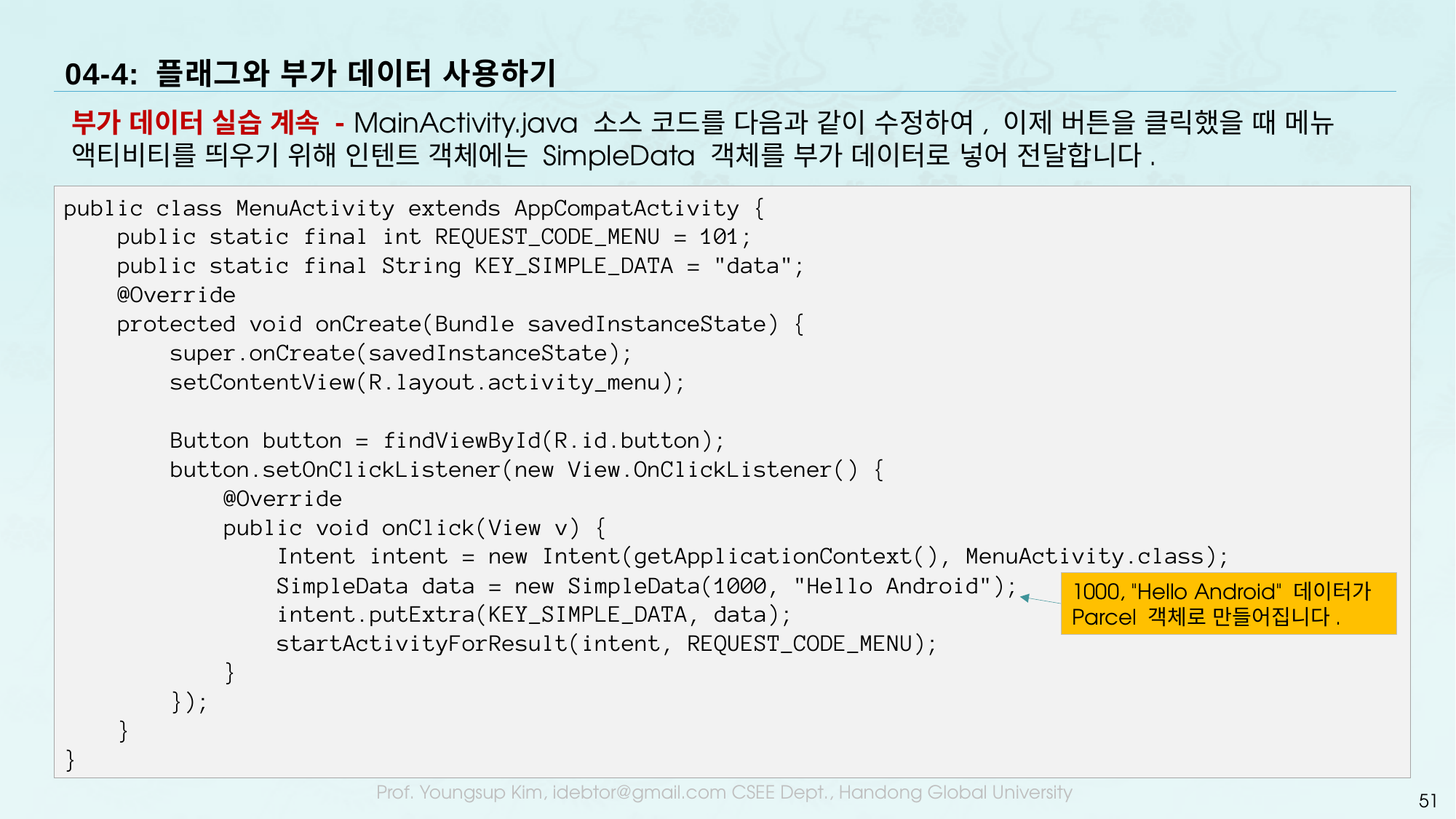

# 04-4: 플래그와 부가 데이터 사용하기
부가 데이터 실습 계속 - MainActivity.java 소스 코드를 다음과 같이 수정하여, 이제 버튼을 클릭했을 때 메뉴 액티비티를 띄우기 위해 인텐트 객체에는 SimpleData 객체를 부가 데이터로 넣어 전달합니다.
public class MenuActivity extends AppCompatActivity {
    public static final int REQUEST_CODE_MENU = 101;
    public static final String KEY_SIMPLE_DATA = "data";
    @Override
    protected void onCreate(Bundle savedInstanceState) {
        super.onCreate(savedInstanceState);
        setContentView(R.layout.activity_menu);

        Button button = findViewById(R.id.button);
        button.setOnClickListener(new View.OnClickListener() {
            @Override
            public void onClick(View v) {
                Intent intent = new Intent(getApplicationContext(), MenuActivity.class);
                SimpleData data = new SimpleData(1000, "Hello Android");
                intent.putExtra(KEY_SIMPLE_DATA, data);
                startActivityForResult(intent, REQUEST_CODE_MENU);
            }
        });
    }
}
1000, "Hello Android" 데이터가 Parcel 객체로 만들어집니다.
51